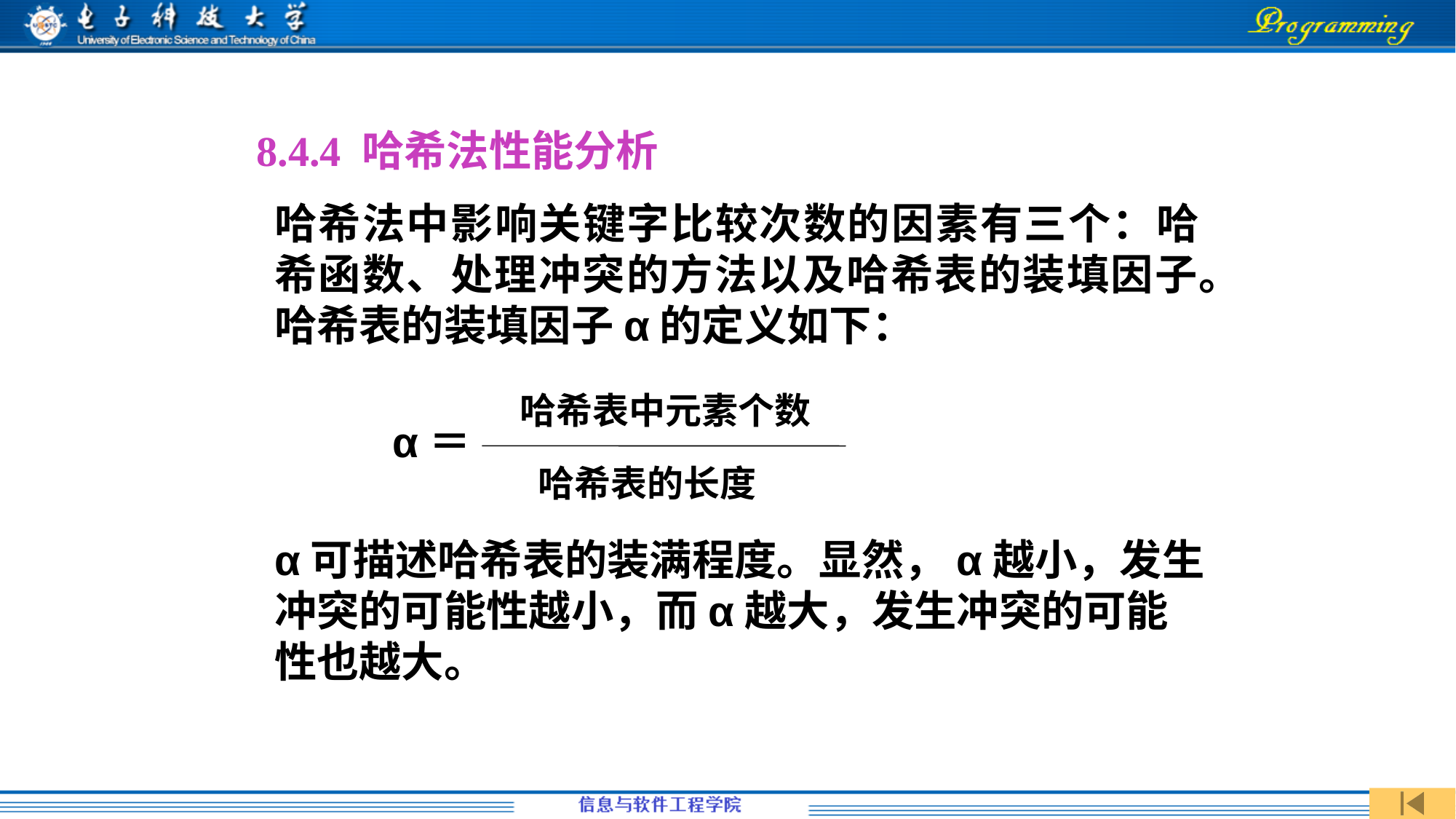

8.4.4 哈希法性能分析
哈希法中影响关键字比较次数的因素有三个：哈希函数、处理冲突的方法以及哈希表的装填因子。哈希表的装填因子α的定义如下：
哈希表中元素个数
α＝

哈希表的长度
α可描述哈希表的装满程度。显然，α越小，发生冲突的可能性越小，而α越大，发生冲突的可能性也越大。